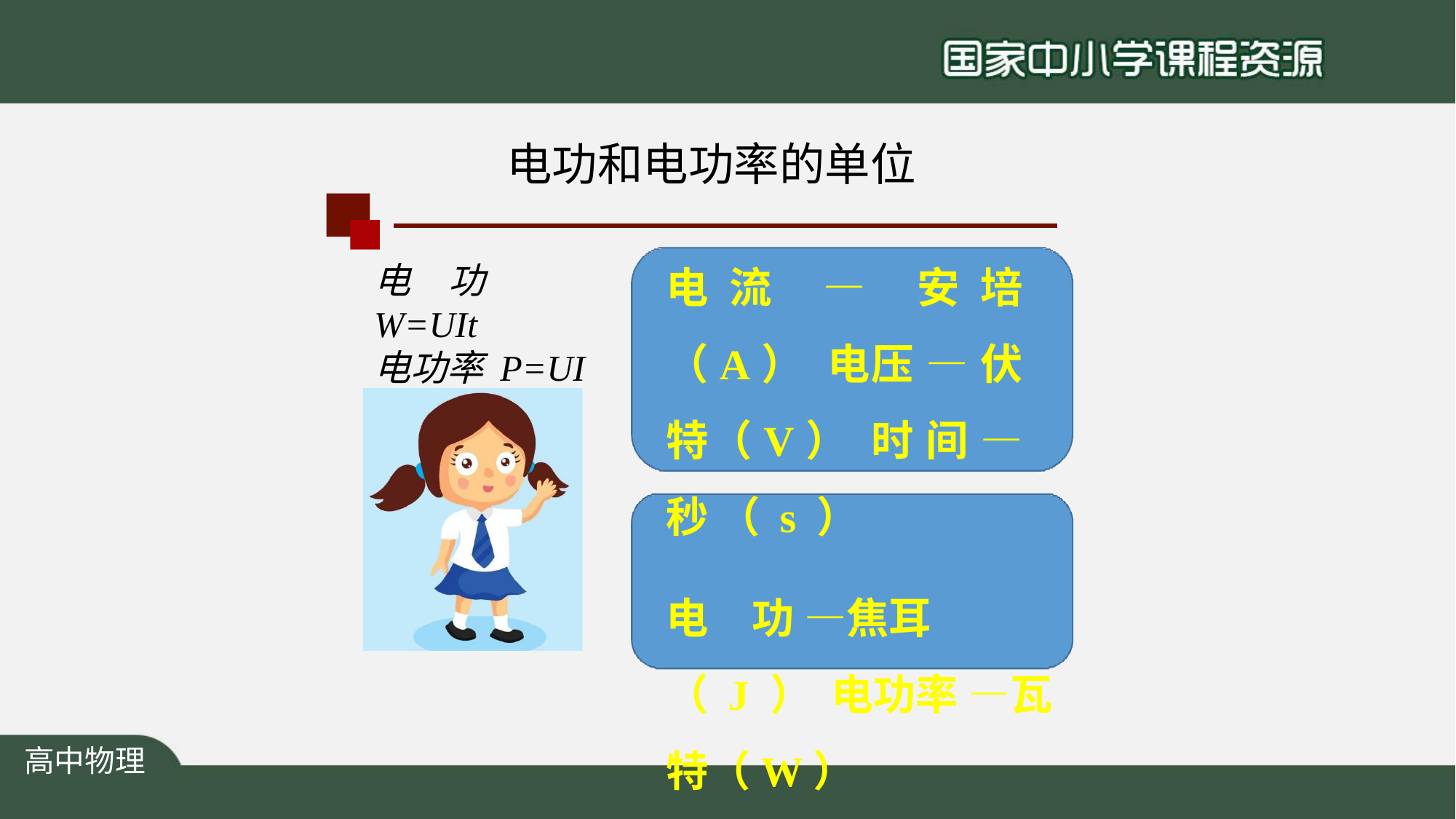

# 电功和电功率的单位

电流 — 安培（A）  电压 — 伏特（V）  时 间 — 秒 （ s ）
电	功 —焦耳（ J ）  电功率 —瓦特（W）

电	功 W=UIt
电功率 P=UI

高中物理